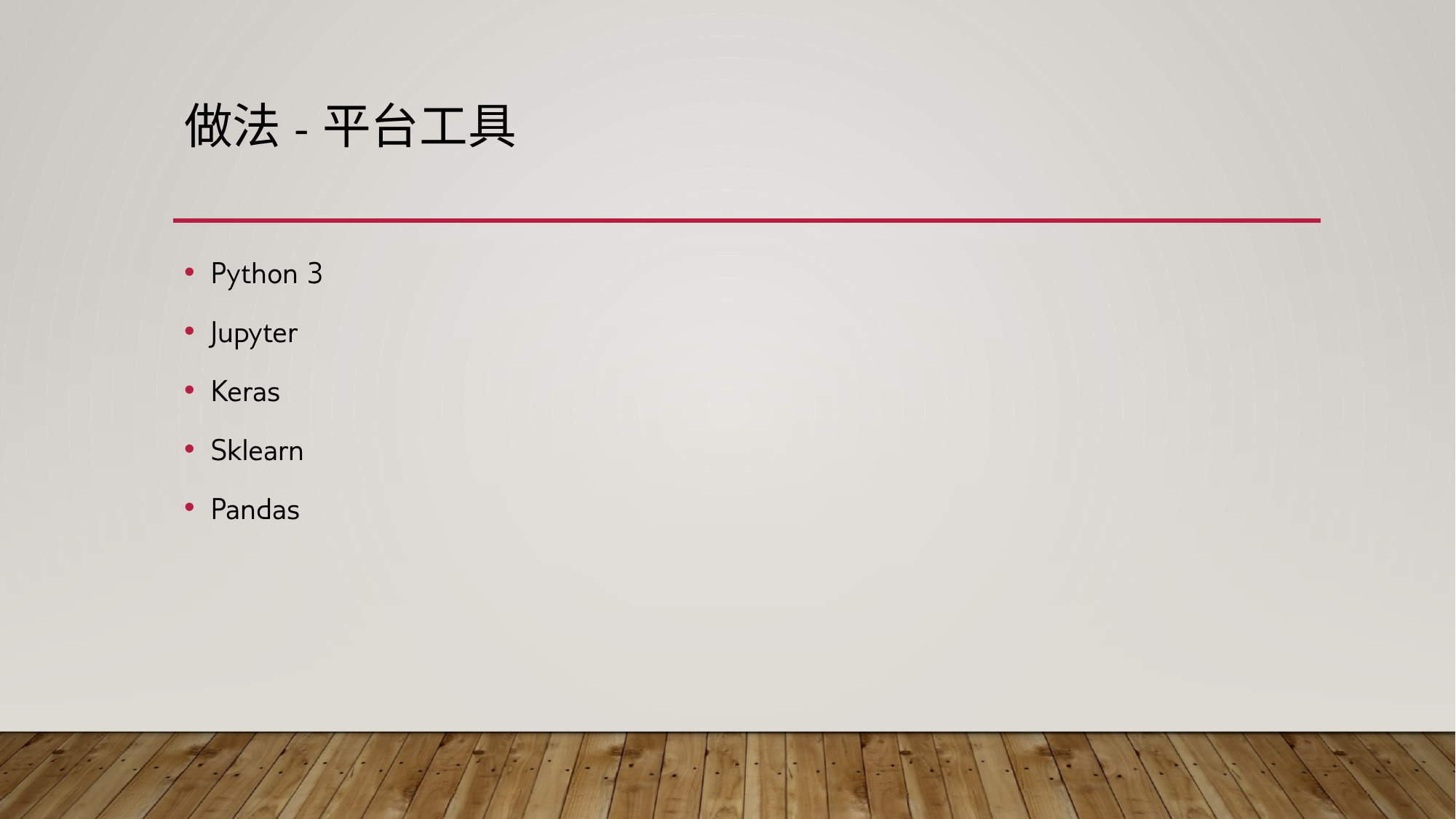

# 做法-平台工具
Python 3
Jupyter
Keras
Sklearn
Pandas